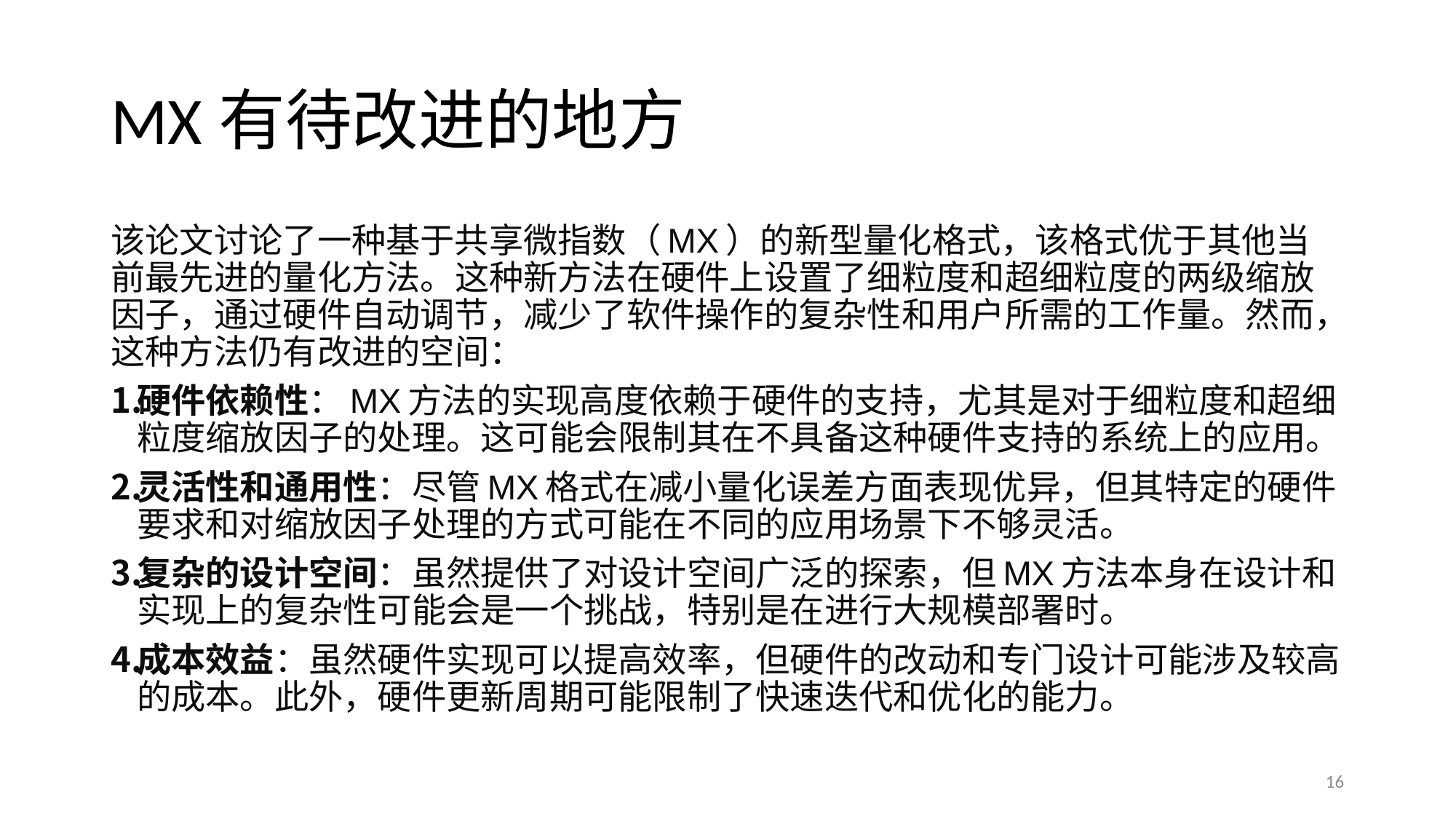

# MX有待改进的地方
该论文讨论了一种基于共享微指数（MX）的新型量化格式，该格式优于其他当前最先进的量化方法。这种新方法在硬件上设置了细粒度和超细粒度的两级缩放因子，通过硬件自动调节，减少了软件操作的复杂性和用户所需的工作量。然而，这种方法仍有改进的空间：
硬件依赖性：MX方法的实现高度依赖于硬件的支持，尤其是对于细粒度和超细粒度缩放因子的处理。这可能会限制其在不具备这种硬件支持的系统上的应用。
灵活性和通用性：尽管MX格式在减小量化误差方面表现优异，但其特定的硬件要求和对缩放因子处理的方式可能在不同的应用场景下不够灵活。
复杂的设计空间：虽然提供了对设计空间广泛的探索，但MX方法本身在设计和实现上的复杂性可能会是一个挑战，特别是在进行大规模部署时。
成本效益：虽然硬件实现可以提高效率，但硬件的改动和专门设计可能涉及较高的成本。此外，硬件更新周期可能限制了快速迭代和优化的能力。
16